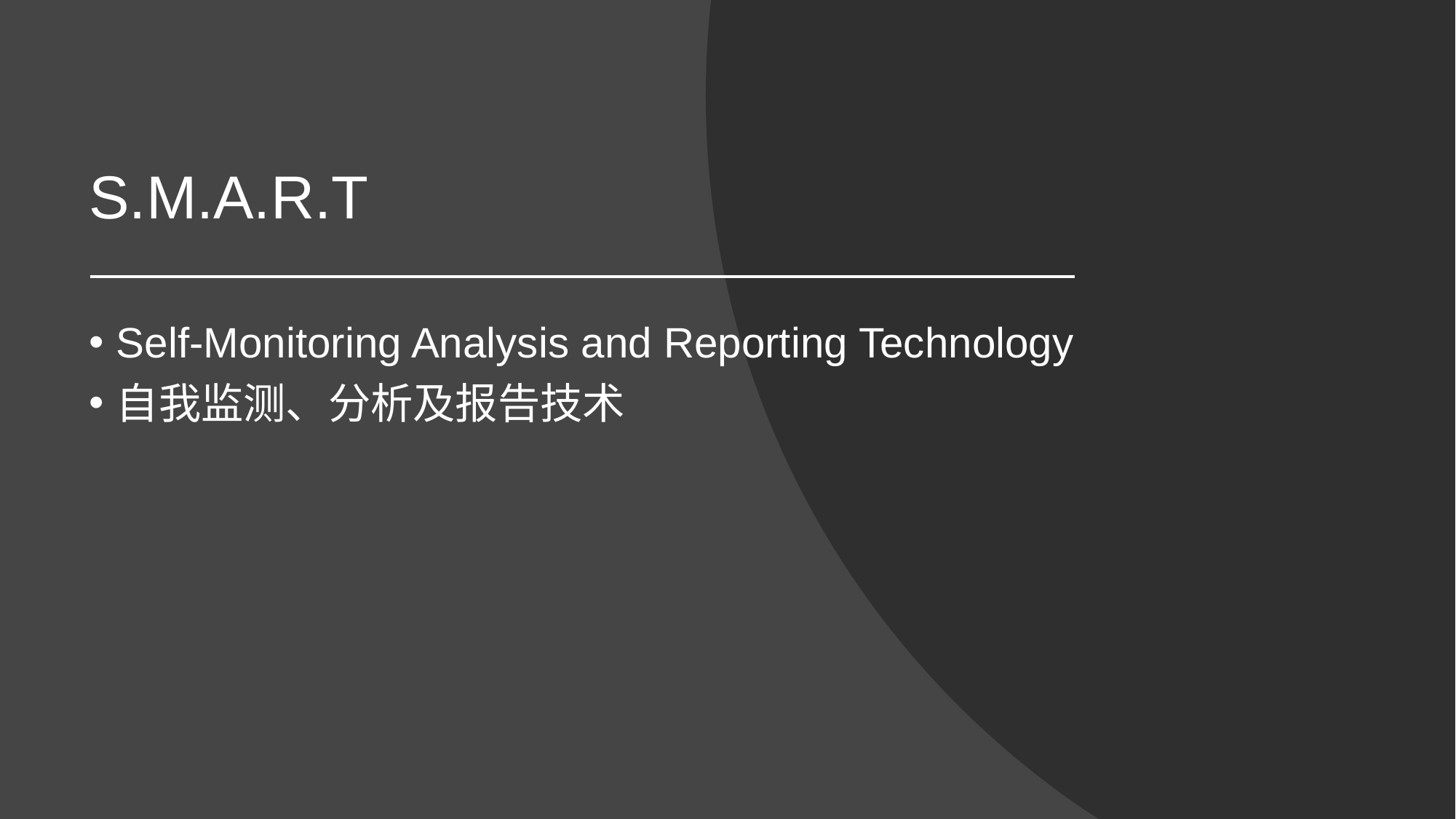

# S.M.A.R.T
Self-Monitoring Analysis and Reporting Technology
自我监测、分析及报告技术